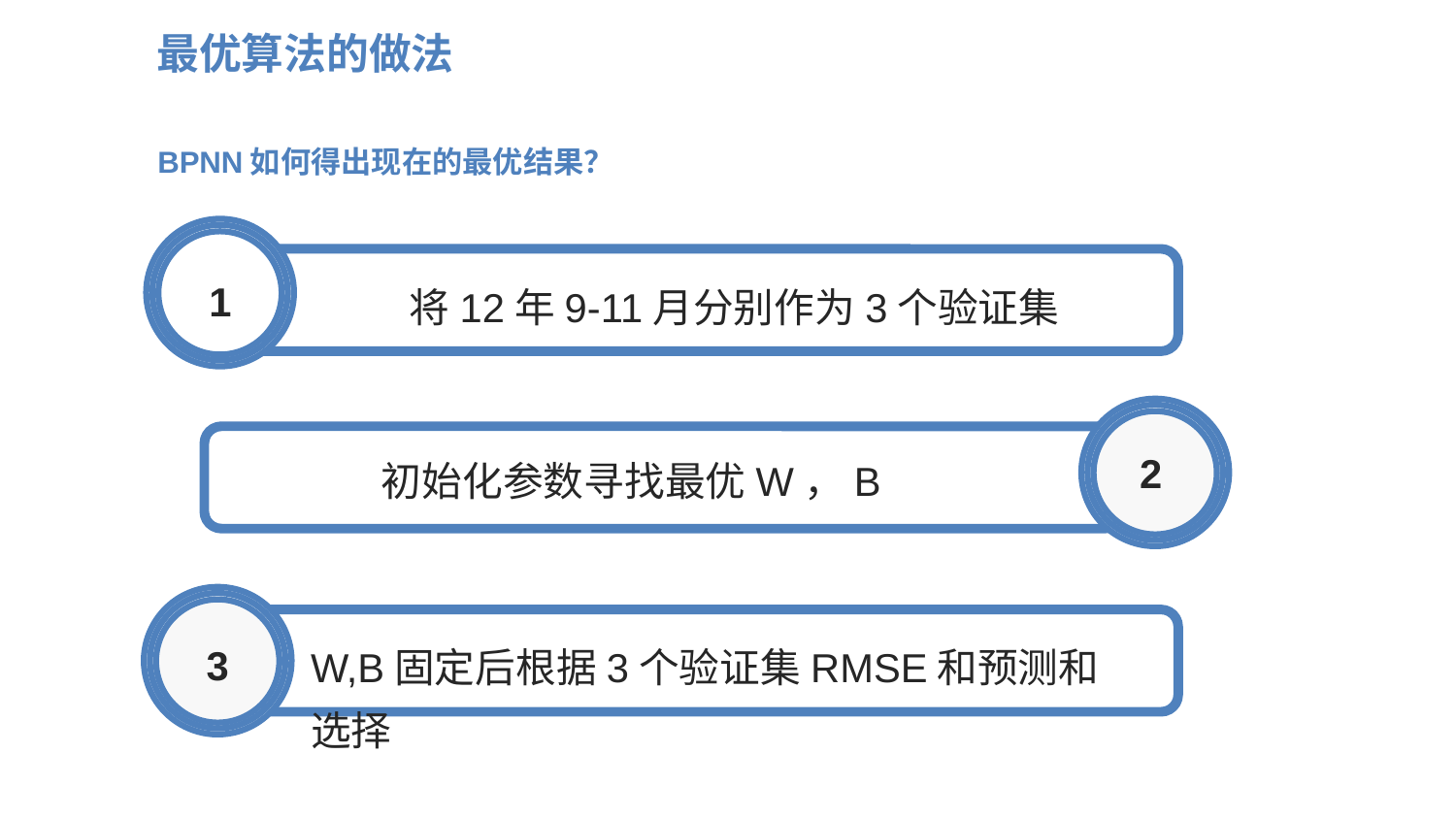

最优算法的做法
BPNN如何得出现在的最优结果？

将12年9-11月分别作为3个验证集
1

初始化参数寻找最优W，B
 2

W,B固定后根据3个验证集RMSE和预测和选择
3